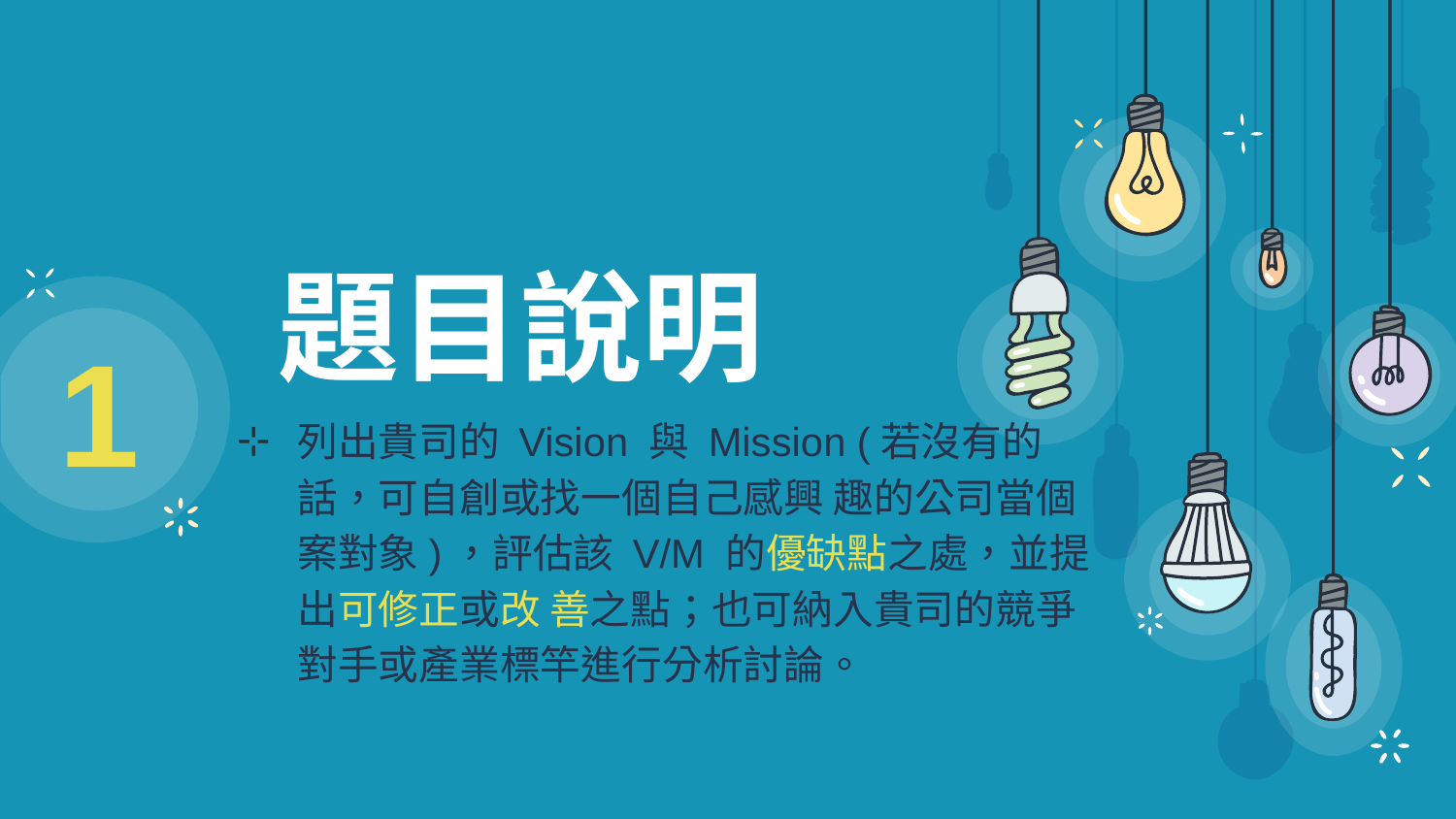

題目說明
1
列出貴司的 Vision 與 Mission (若沒有的話，可自創或找一個自己感興 趣的公司當個案對象)，評估該 V/M 的優缺點之處，並提出可修正或改 善之點；也可納入貴司的競爭對手或產業標竿進行分析討論。